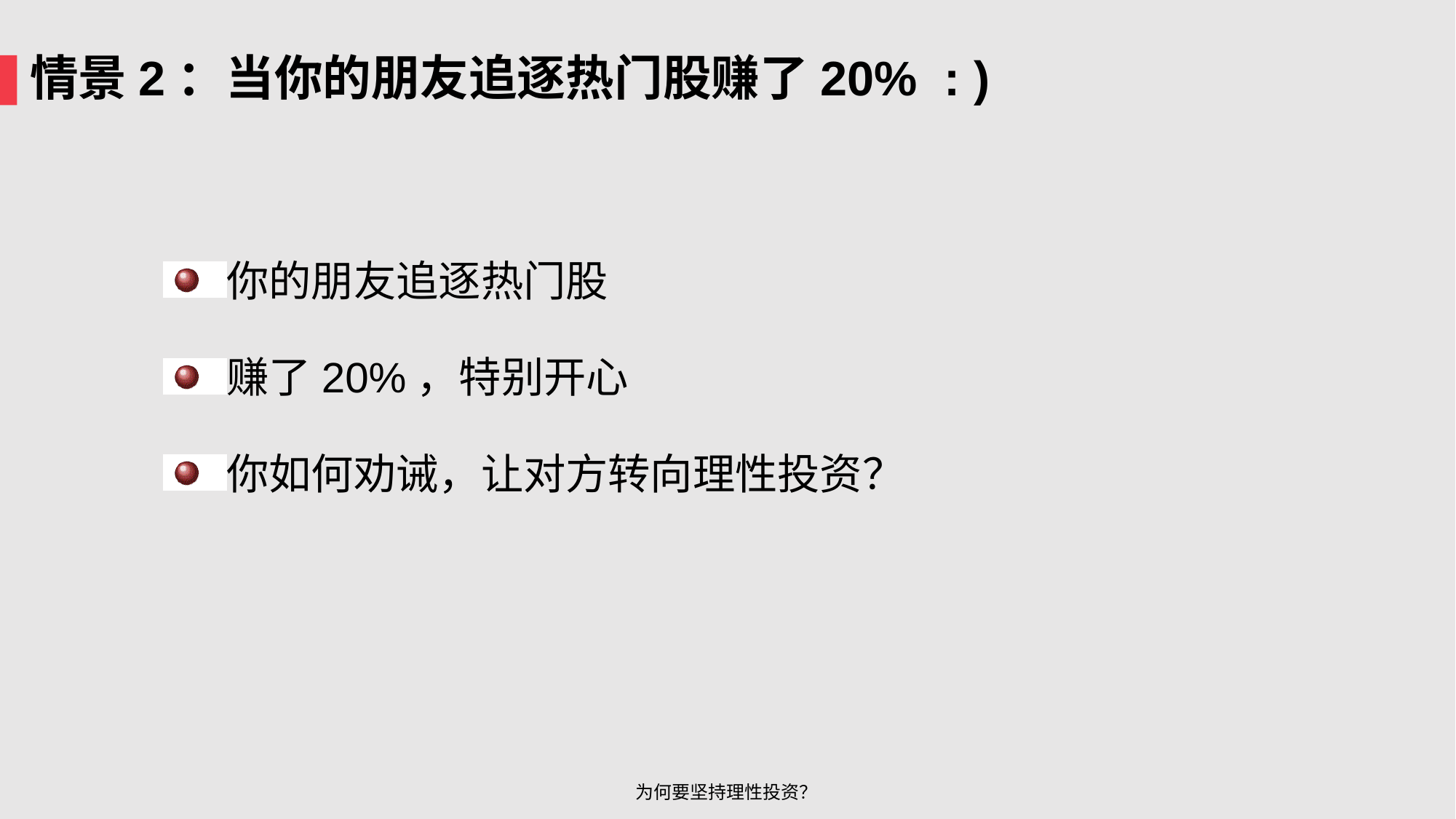

情景2：当你的朋友追逐热门股赚了20%  : )
你的朋友追逐热门股
赚了20%，特别开心
你如何劝诫，让对方转向理性投资？

为何要坚持理性投资？